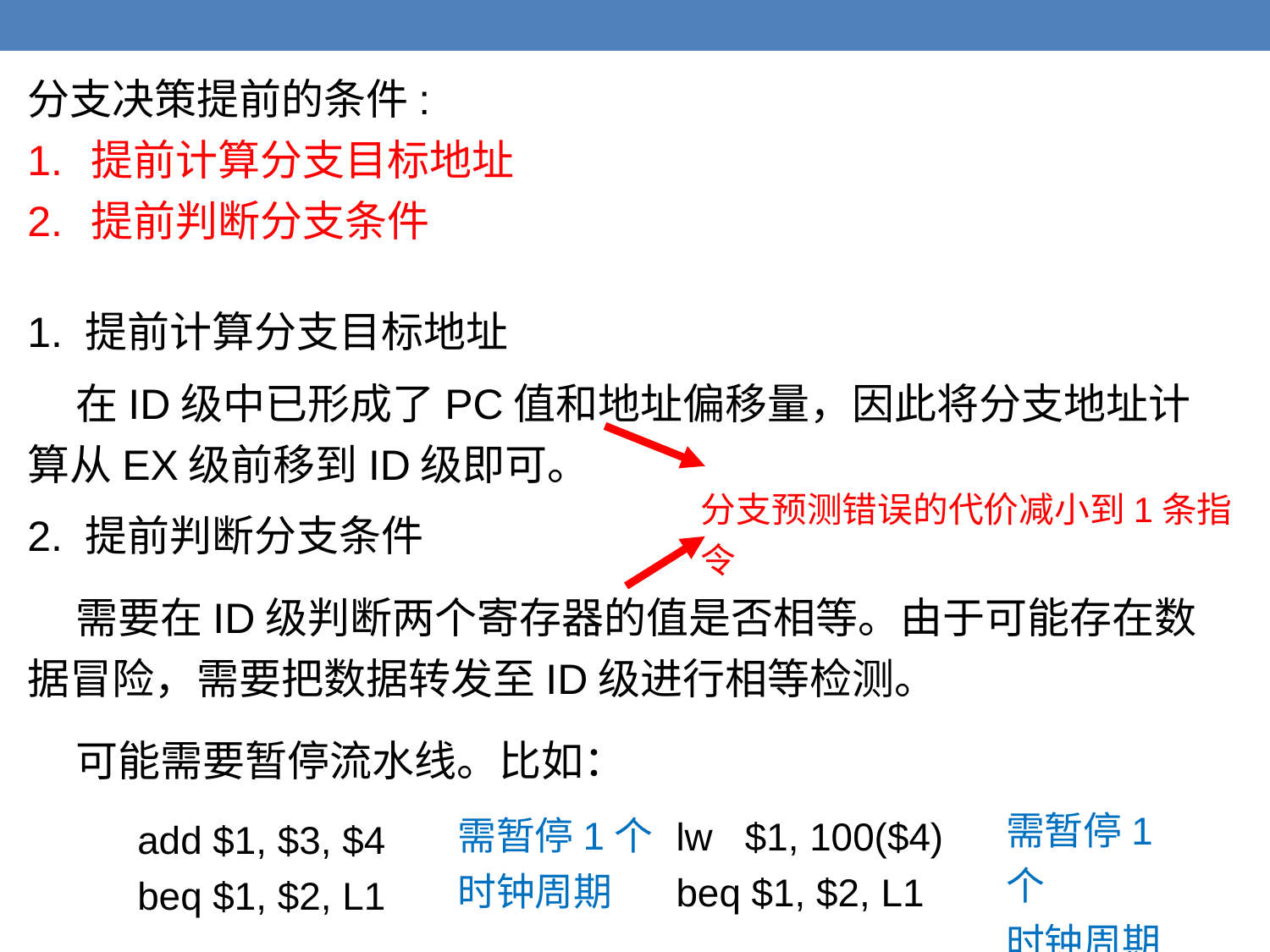

48
分支决策提前的条件:
提前计算分支目标地址
提前判断分支条件
1. 提前计算分支目标地址
    在ID级中已形成了PC值和地址偏移量，因此将分支地址计算从EX级前移到ID级即可。
2. 提前判断分支条件
    需要在ID级判断两个寄存器的值是否相等。由于可能存在数据冒险，需要把数据转发至ID级进行相等检测。
    可能需要暂停流水线。比如：
分支预测错误的代价减小到1条指令
需暂停1个
时钟周期
需暂停1个
时钟周期
lw   $1, 100($4)
beq $1, $2, L1
add $1, $3, $4
beq $1, $2, L1